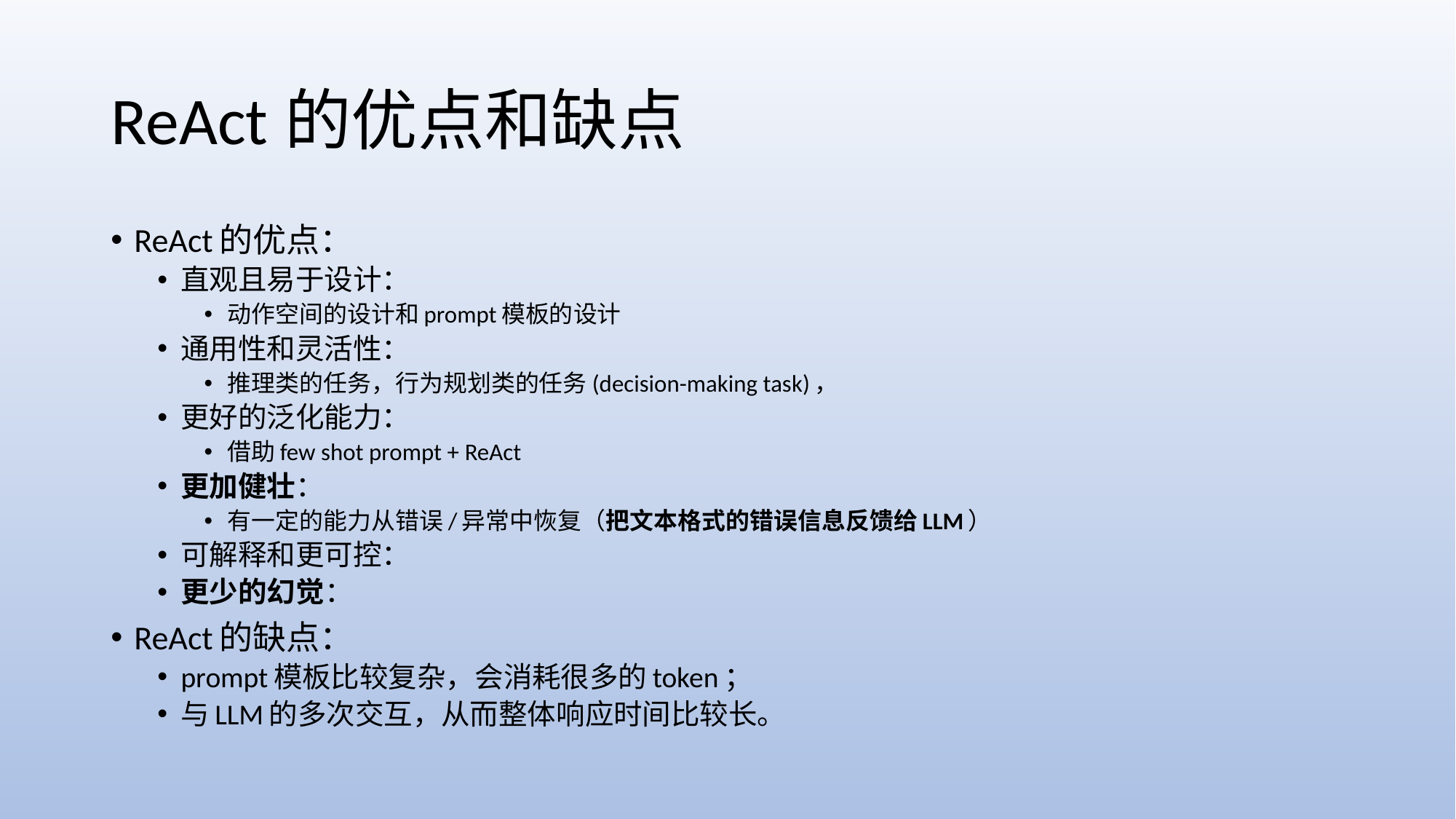

# ReAct的优点和缺点
ReAct的优点：
直观且易于设计：
动作空间的设计和prompt模板的设计
通用性和灵活性：
推理类的任务，行为规划类的任务(decision-making task)，
更好的泛化能力：
借助few shot prompt + ReAct
更加健壮：
有一定的能力从错误/异常中恢复（把文本格式的错误信息反馈给LLM）
可解释和更可控：
更少的幻觉：
ReAct的缺点：
prompt模板比较复杂，会消耗很多的token；
与LLM的多次交互，从而整体响应时间比较长。